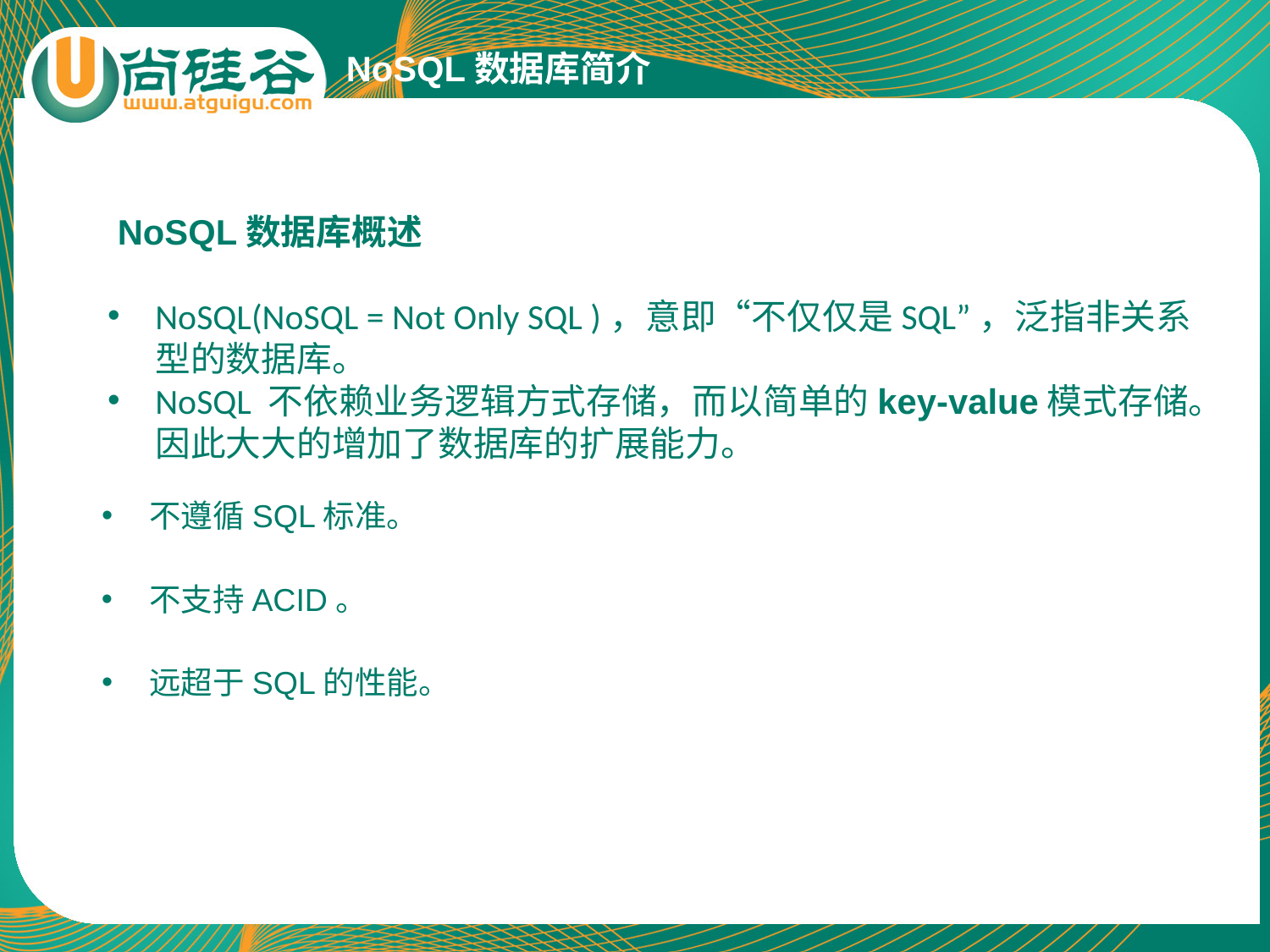

NoSQL数据库简介
 NoSQL数据库概述

NoSQL(NoSQL = Not Only SQL )，意即“不仅仅是SQL”，泛指非关系型的数据库。
NoSQL 不依赖业务逻辑方式存储，而以简单的key-value模式存储。因此大大的增加了数据库的扩展能力。

不遵循SQL标准。
不支持ACID。
远超于SQL的性能。